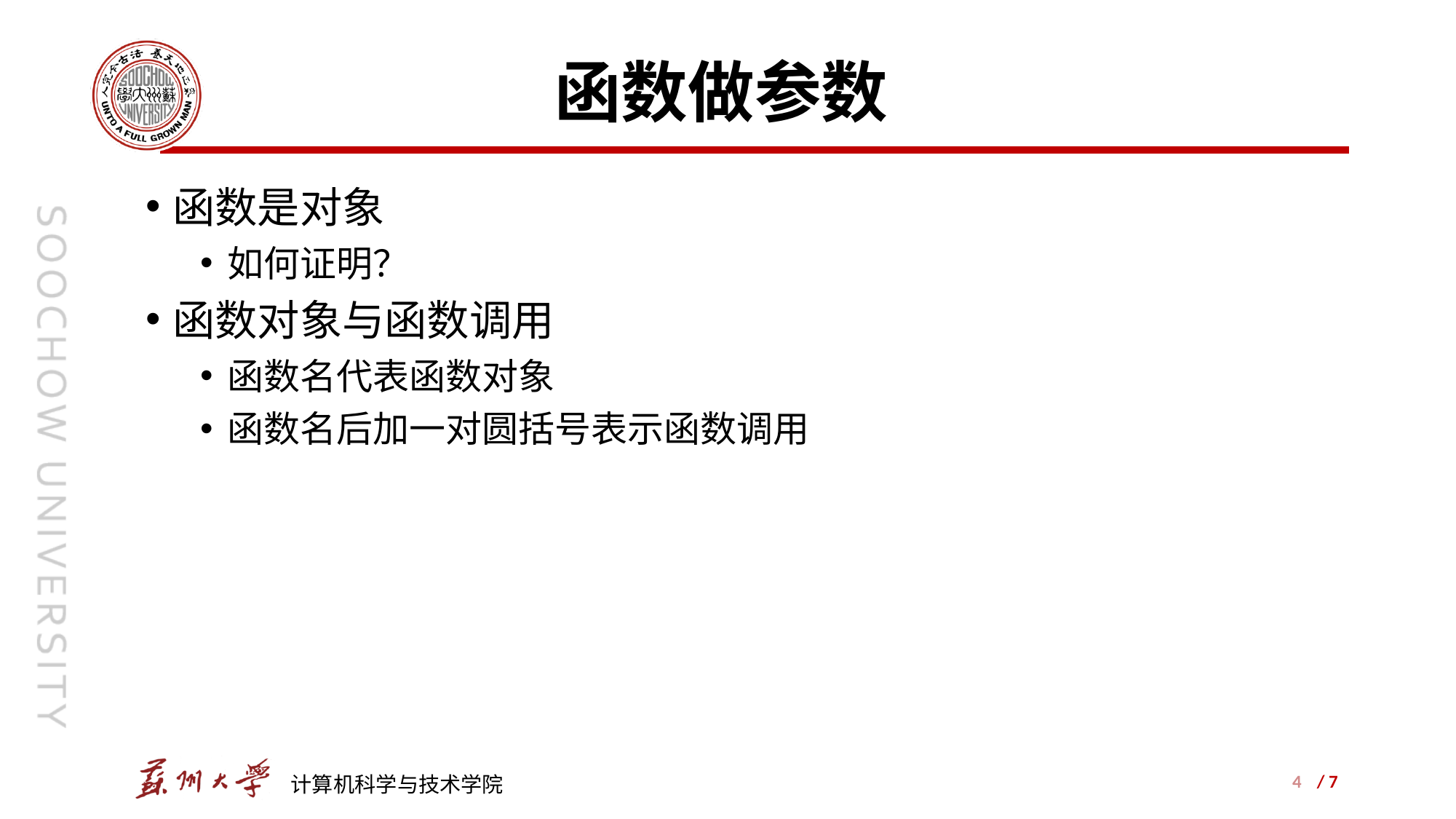

# 函数做参数
函数是对象
如何证明？
函数对象与函数调用
函数名代表函数对象
函数名后加一对圆括号表示函数调用
4